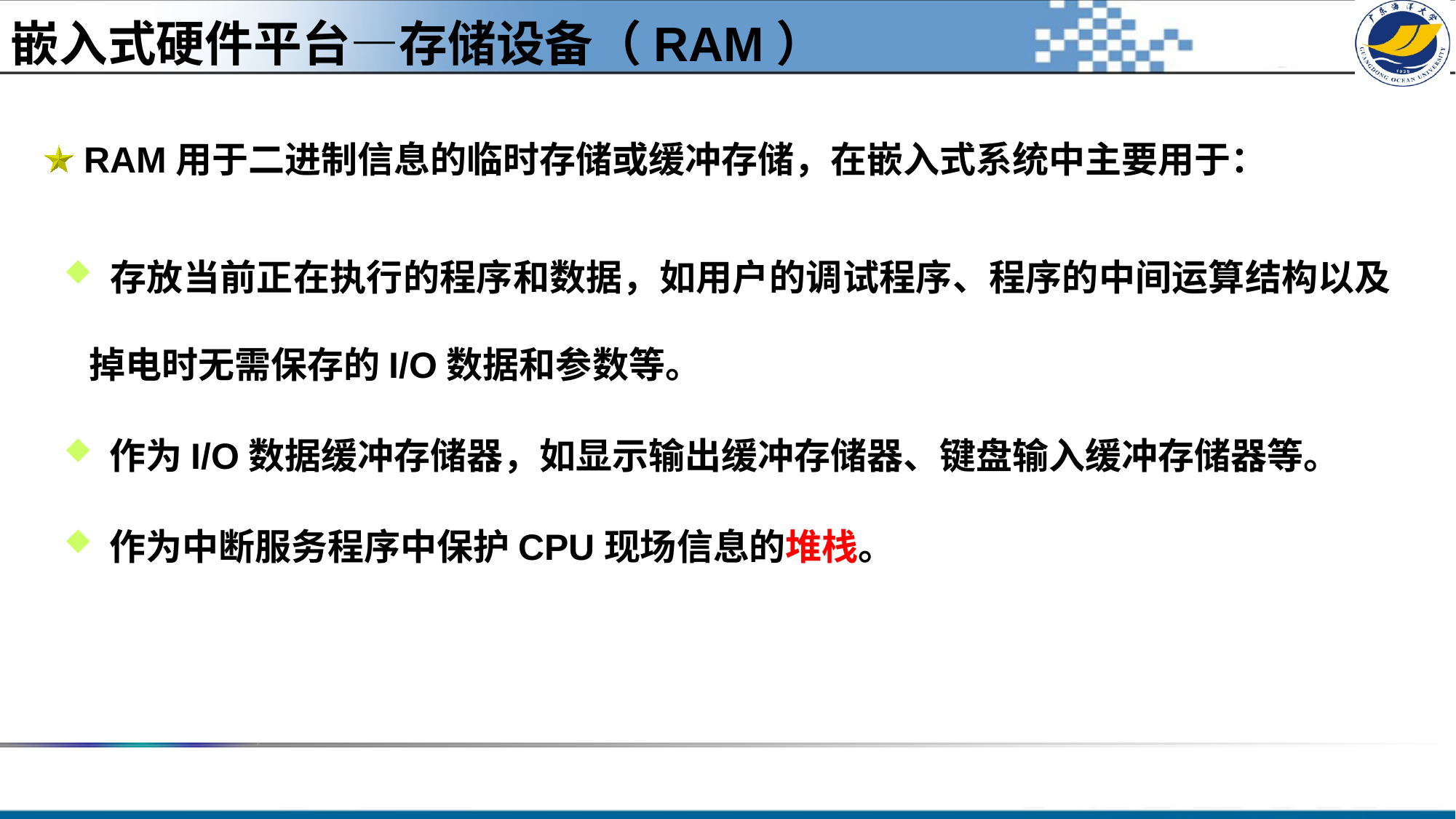

嵌入式硬件平台—存储设备（RAM）
#
 RAM用于二进制信息的临时存储或缓冲存储，在嵌入式系统中主要用于：
 存放当前正在执行的程序和数据，如用户的调试程序、程序的中间运算结构以及掉电时无需保存的I/O数据和参数等。
 作为I/O数据缓冲存储器，如显示输出缓冲存储器、键盘输入缓冲存储器等。
 作为中断服务程序中保护CPU现场信息的堆栈。
46